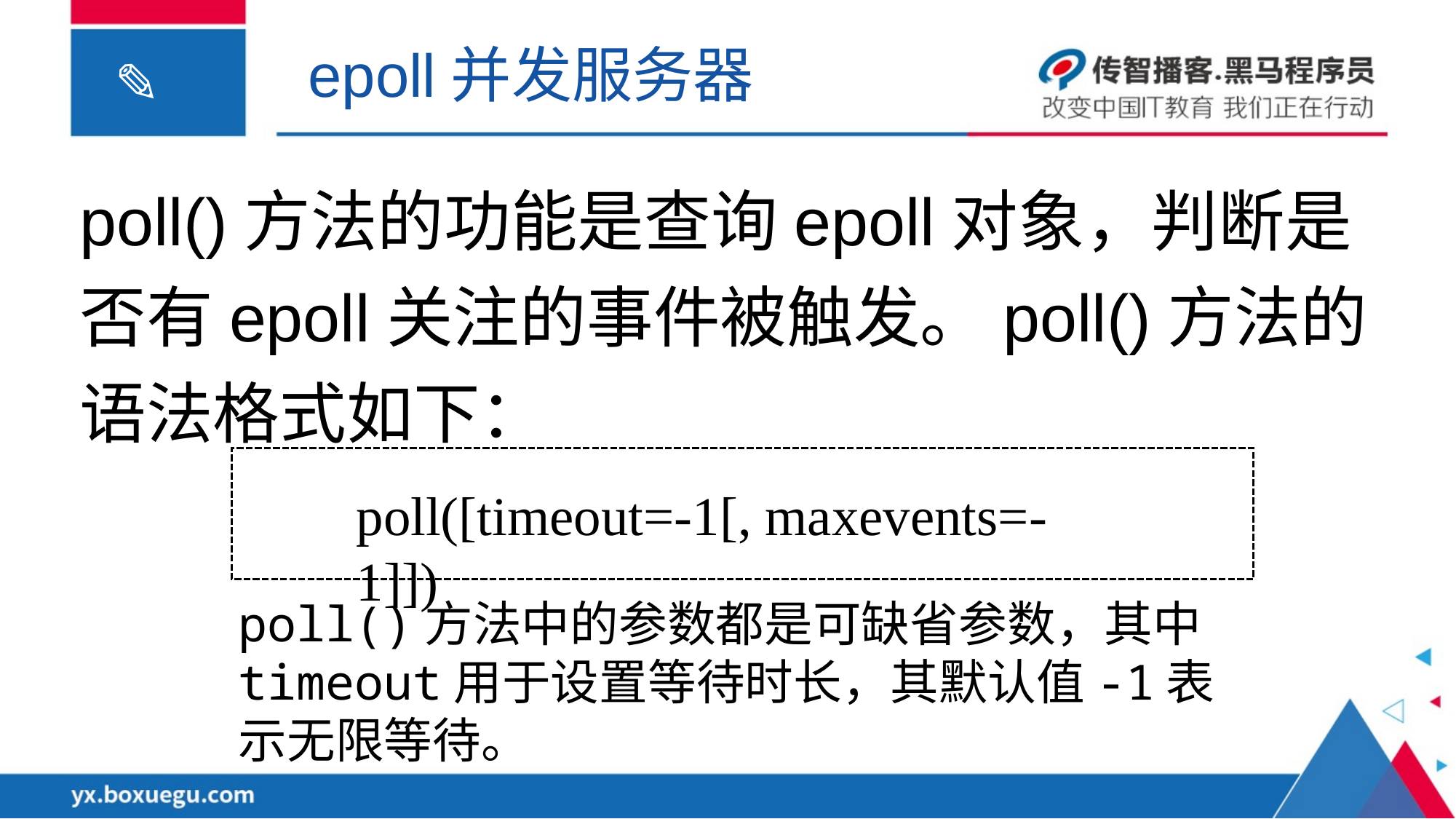

epoll并发服务器
poll()方法的功能是查询epoll对象，判断是否有epoll关注的事件被触发。poll()方法的语法格式如下：

poll([timeout=-1[, maxevents=-1]])
poll()方法中的参数都是可缺省参数，其中timeout用于设置等待时长，其默认值-1表示无限等待。